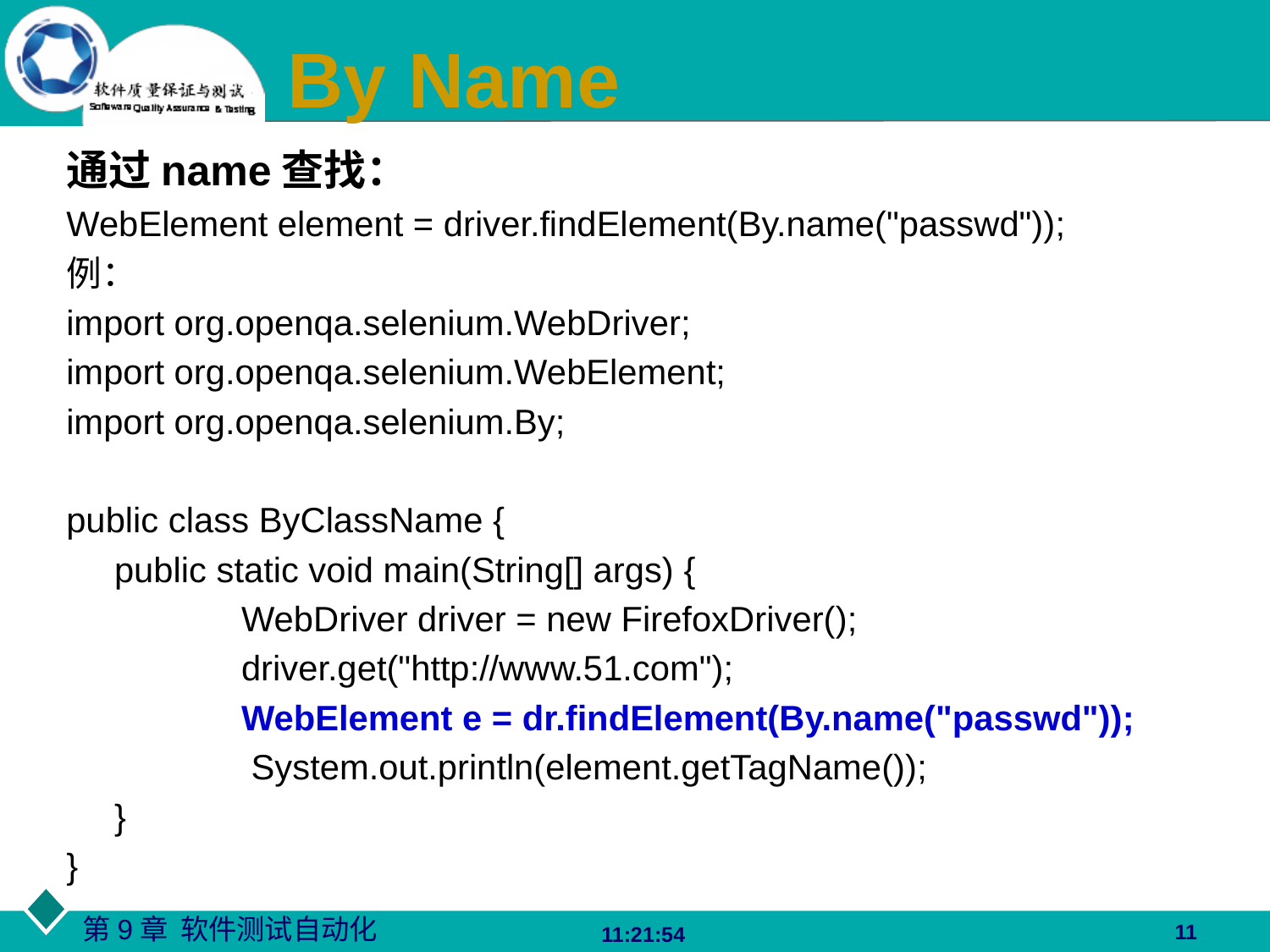

# By Name
通过name查找：
WebElement element = driver.findElement(By.name("passwd"));
例：
import org.openqa.selenium.WebDriver;
import org.openqa.selenium.WebElement;
import org.openqa.selenium.By;

public class ByClassName {
  	public static void main(String[] args) {
  		WebDriver driver = new FirefoxDriver();
        	driver.get("http://www.51.com");
	  	WebElement e = dr.findElement(By.name("passwd"));
       	 System.out.println(element.getTagName());
 	}
}

11
11:21:54